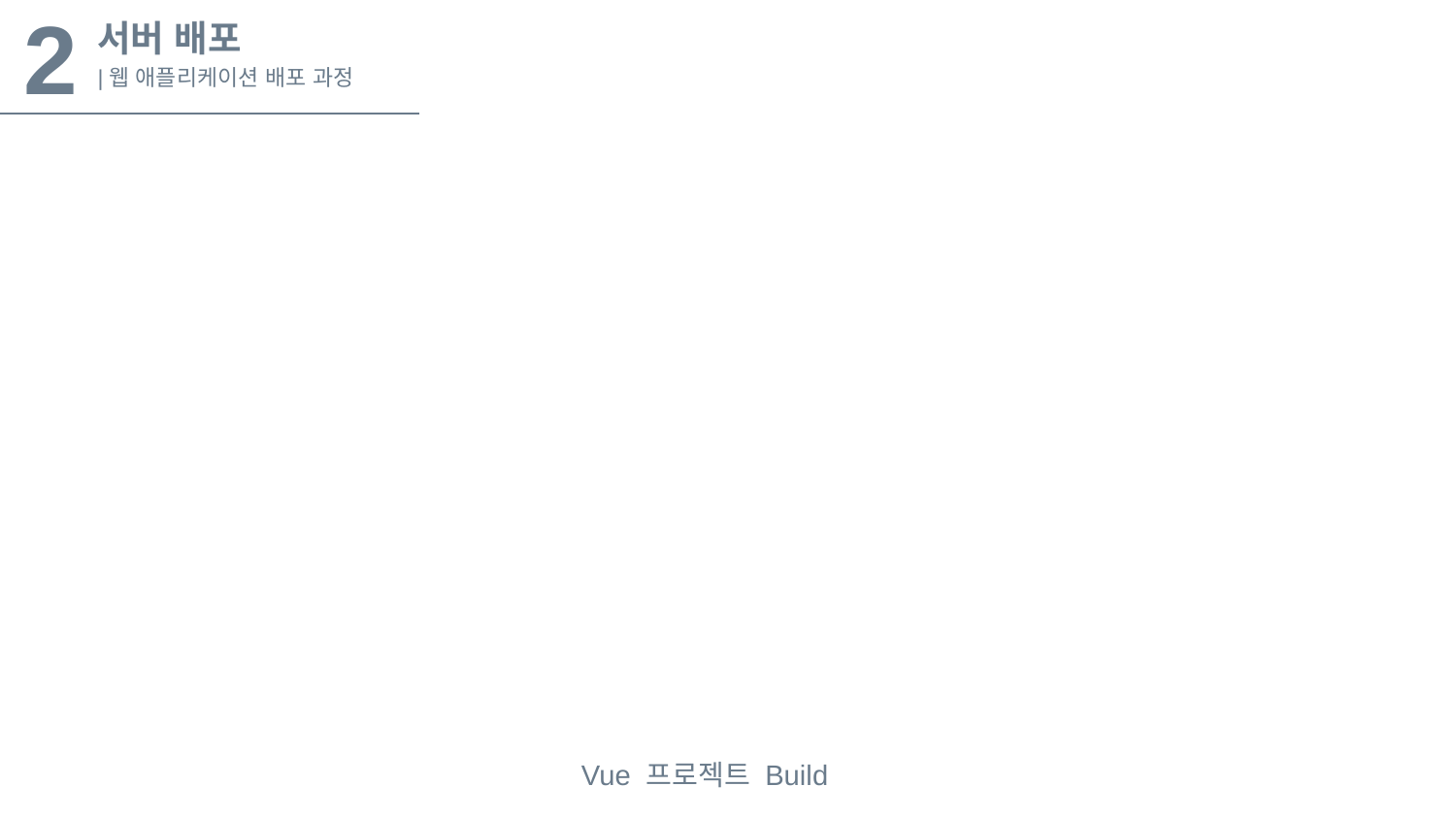

https://drive.google.com/drive/folders/1aktw8nn2ydaEX9DKQpfVqxWHiE46m769?usp=sharing_eil_se_dm&ts=62faffaf
2
서버 배포
|웹 애플리케이션 배포 과정
Vue 프로젝트 Build